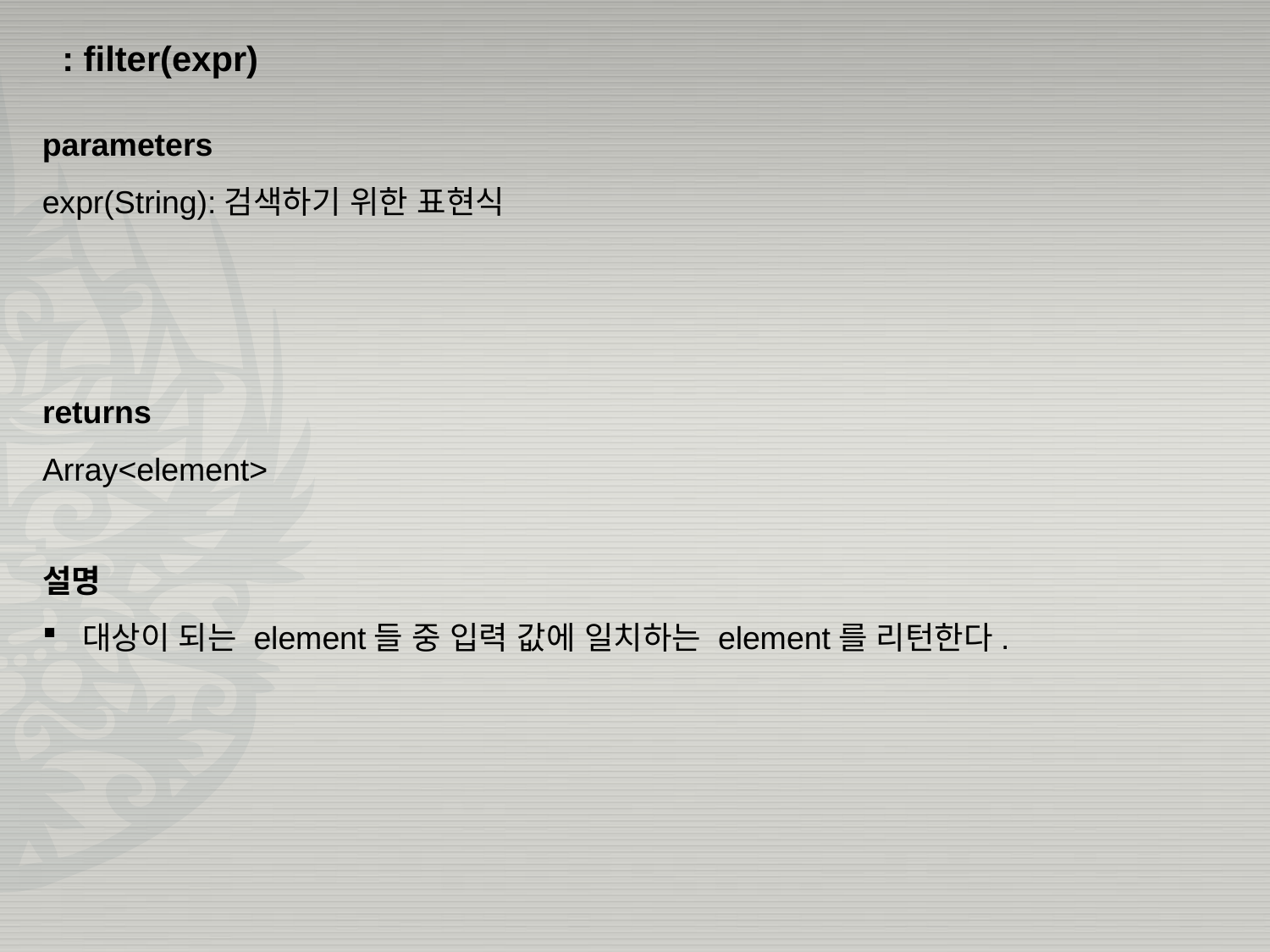

: filter(expr)
parameters
expr(String):검색하기 위한 표현식
returns
Array<element>
설명
  대상이 되는 element들 중 입력 값에 일치하는 element를 리턴한다.